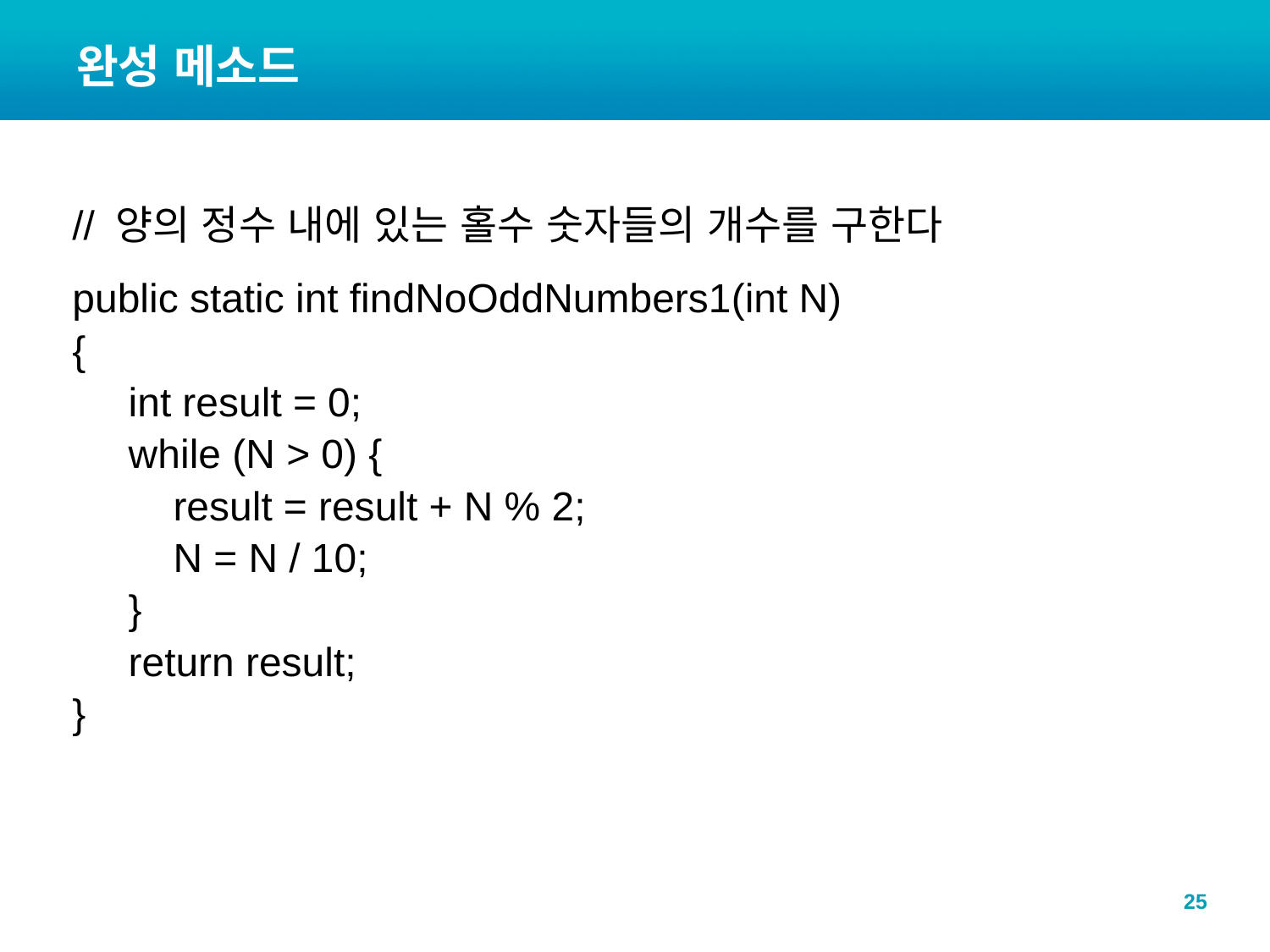

# 완성 메소드

// 양의 정수 내에 있는 홀수 숫자들의 개수를 구한다

public static int findNoOddNumbers1(int N)
{
     int result = 0;
     while (N > 0) {
         result = result + N % 2;
         N = N / 10;
     }
     return result;
}